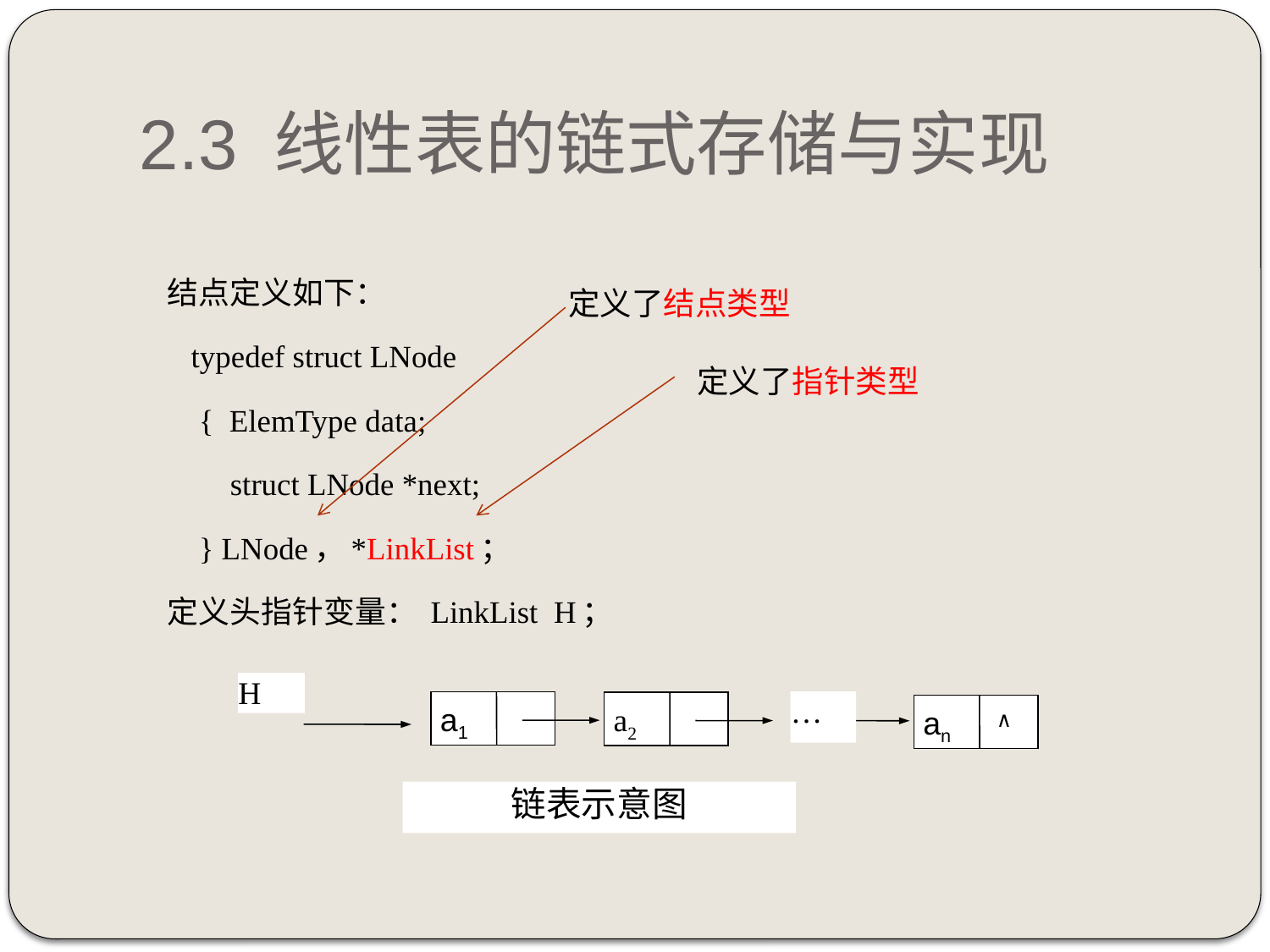

# 2.3 线性表的链式存储与实现
结点定义如下：
   typedef struct LNode
    {  ElemType data;
        struct LNode *next;
    } LNode，*LinkList；
定义头指针变量： LinkList  H；
定义了结点类型
定义了指针类型
H
…

a1

a2

an

∧

链表示意图